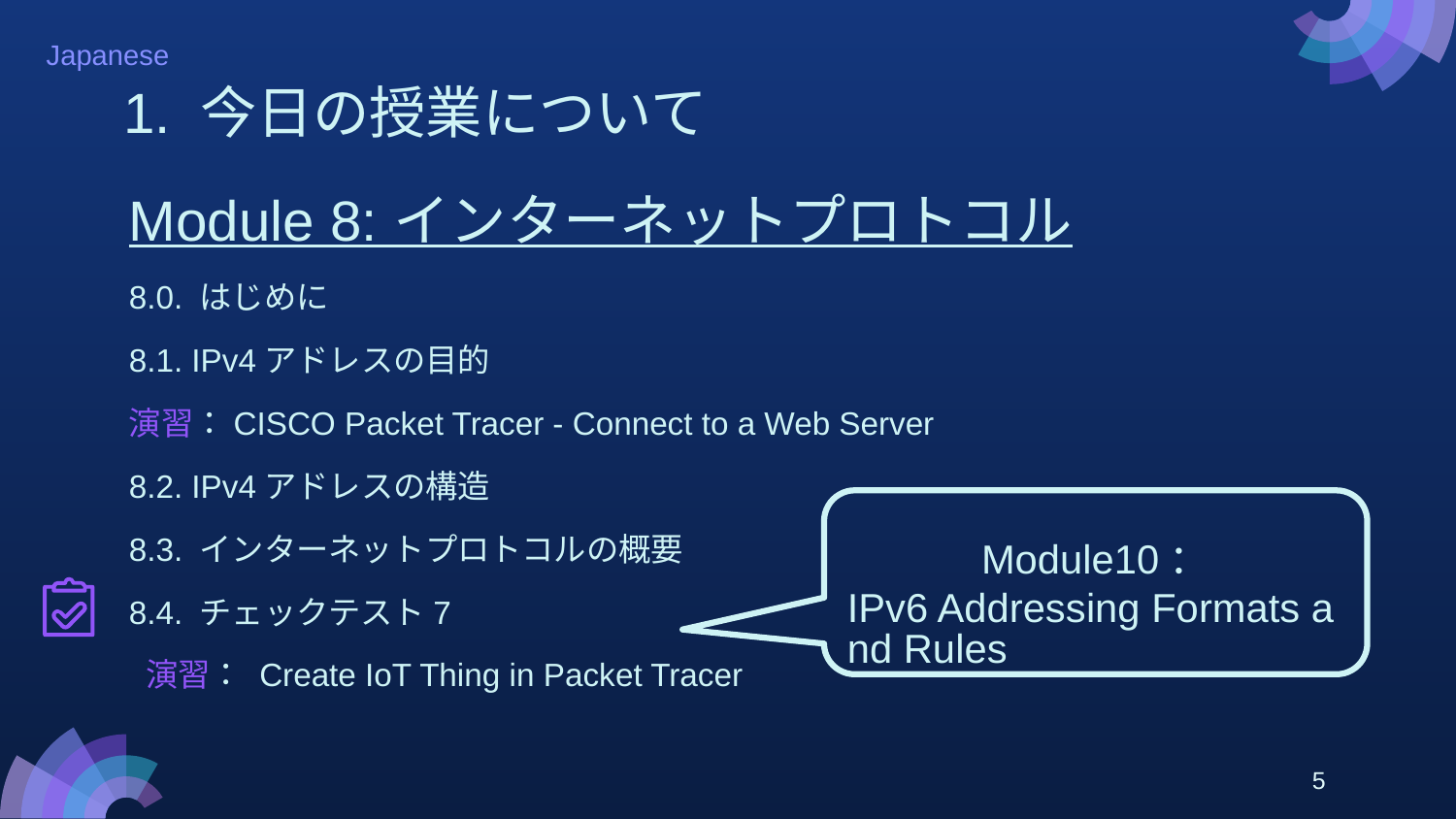

# 1. 今日の授業について
Module 8: インターネットプロトコル
8.0. はじめに
8.1. IPv4アドレスの目的
演習：CISCO Packet Tracer - Connect to a Web Server
8.2. IPv4アドレスの構造
8.3. インターネットプロトコルの概要
8.4. チェックテスト7
 演習： Create IoT Thing in Packet Tracer
Module10：
IPv6 Addressing Formats and Rules

5